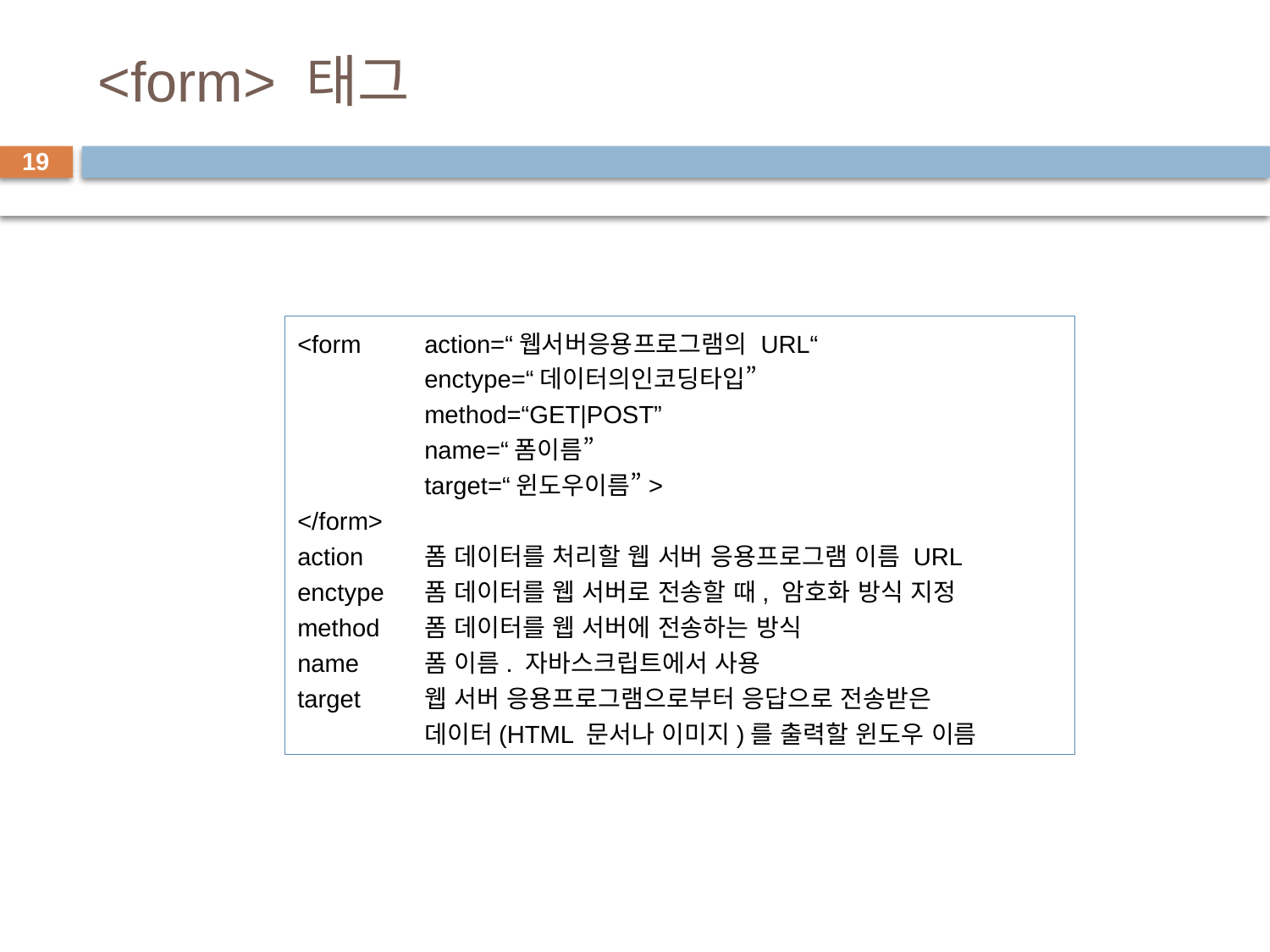

# <form> 태그
19

<form	action=“웹서버응용프로그램의 URL“
	enctype=“데이터의인코딩타입”
	method=“GET|POST”
	name=“폼이름”
	target=“윈도우이름”>
</form>
action	폼 데이터를 처리할 웹 서버 응용프로그램 이름 URL
enctype	폼 데이터를 웹 서버로 전송할 때, 암호화 방식 지정
method	폼 데이터를 웹 서버에 전송하는 방식
name	폼 이름. 자바스크립트에서 사용
target	웹 서버 응용프로그램으로부터 응답으로 전송받은
	데이터(HTML 문서나 이미지)를 출력할 윈도우 이름